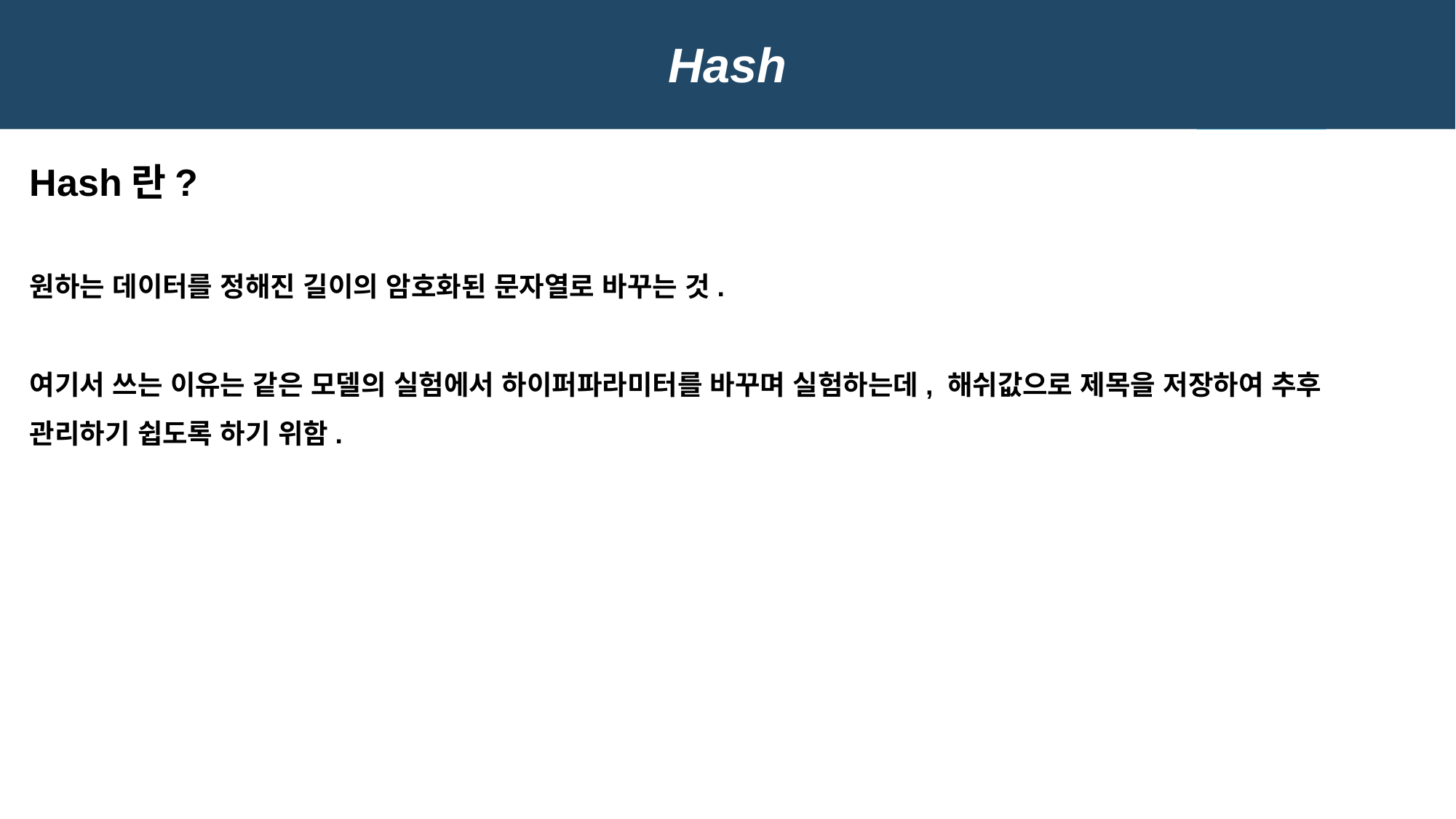

Hash

Hash란?

원하는 데이터를 정해진 길이의 암호화된 문자열로 바꾸는 것.

여기서 쓰는 이유는 같은 모델의 실험에서 하이퍼파라미터를 바꾸며 실험하는데, 해쉬값으로 제목을 저장하여 추후 관리하기 쉽도록 하기 위함.